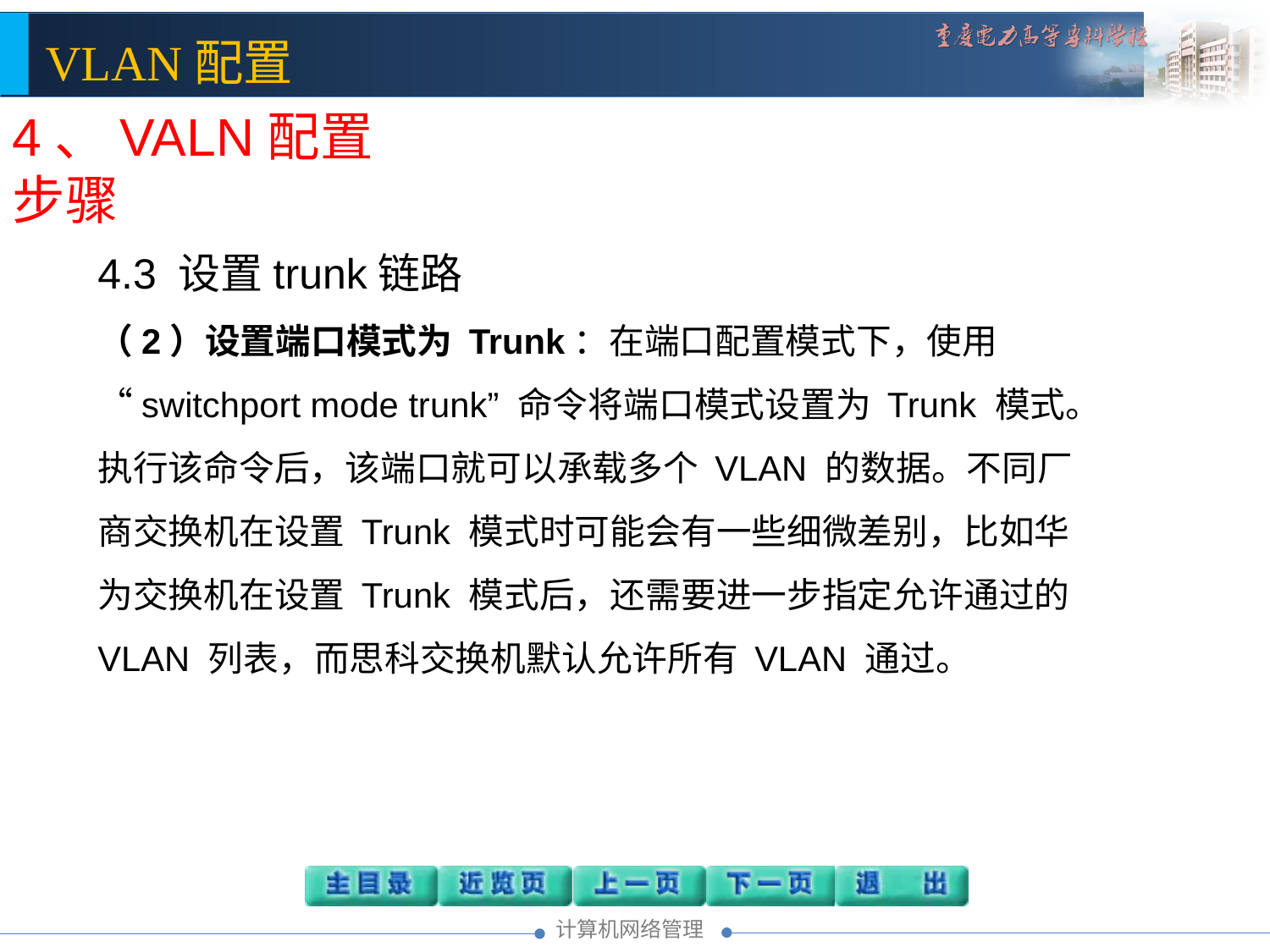

4、VALN配置步骤
4.3 设置trunk链路
（2）设置端口模式为 Trunk：在端口配置模式下，使用 “switchport mode trunk” 命令将端口模式设置为 Trunk 模式。执行该命令后，该端口就可以承载多个 VLAN 的数据。不同厂商交换机在设置 Trunk 模式时可能会有一些细微差别，比如华为交换机在设置 Trunk 模式后，还需要进一步指定允许通过的 VLAN 列表，而思科交换机默认允许所有 VLAN 通过。